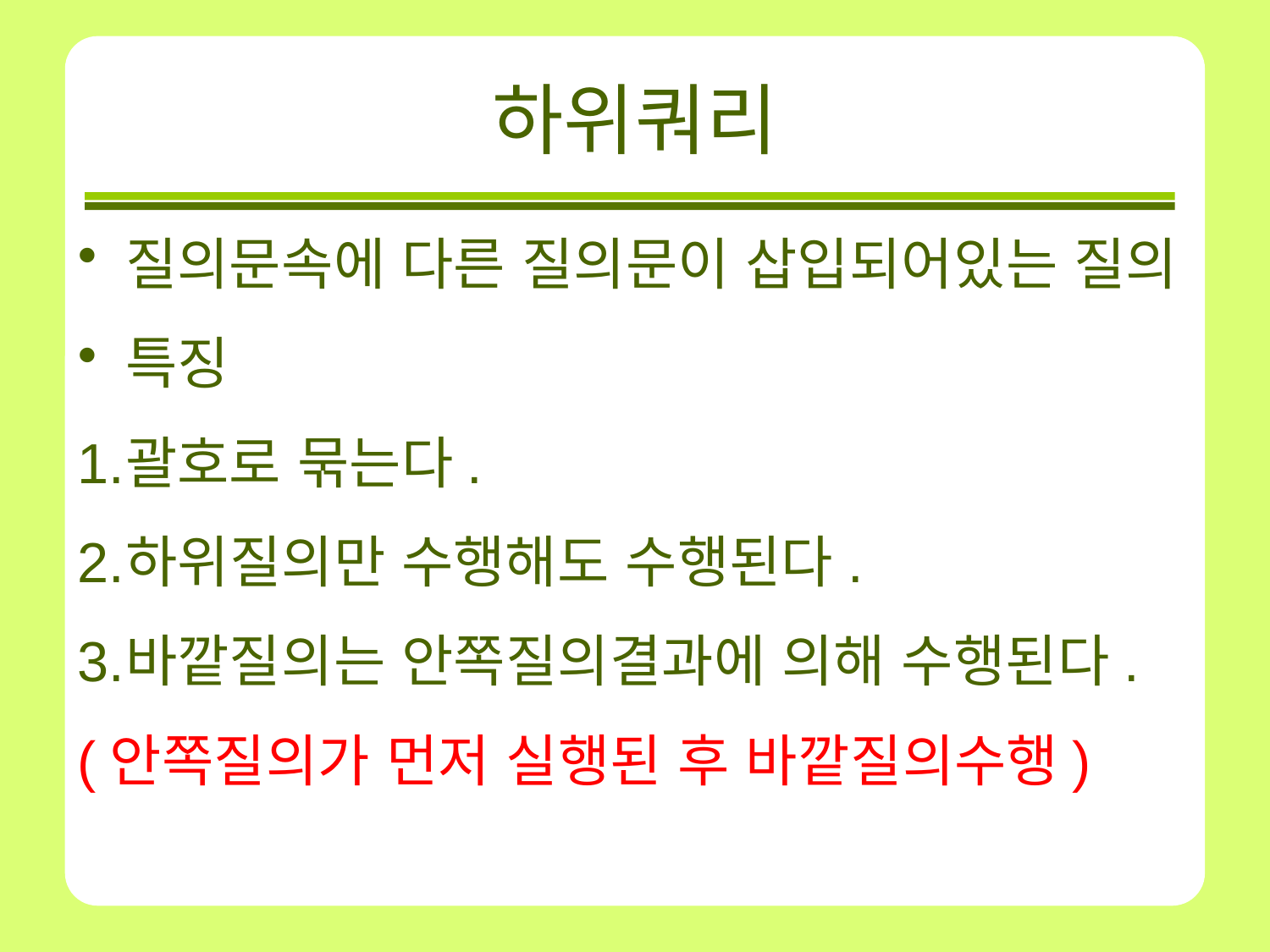

# 하위쿼리
질의문속에 다른 질의문이 삽입되어있는 질의
특징
괄호로 묶는다.
하위질의만 수행해도 수행된다.
바깥질의는 안쪽질의결과에 의해 수행된다.
(안쪽질의가 먼저 실행된 후 바깥질의수행)